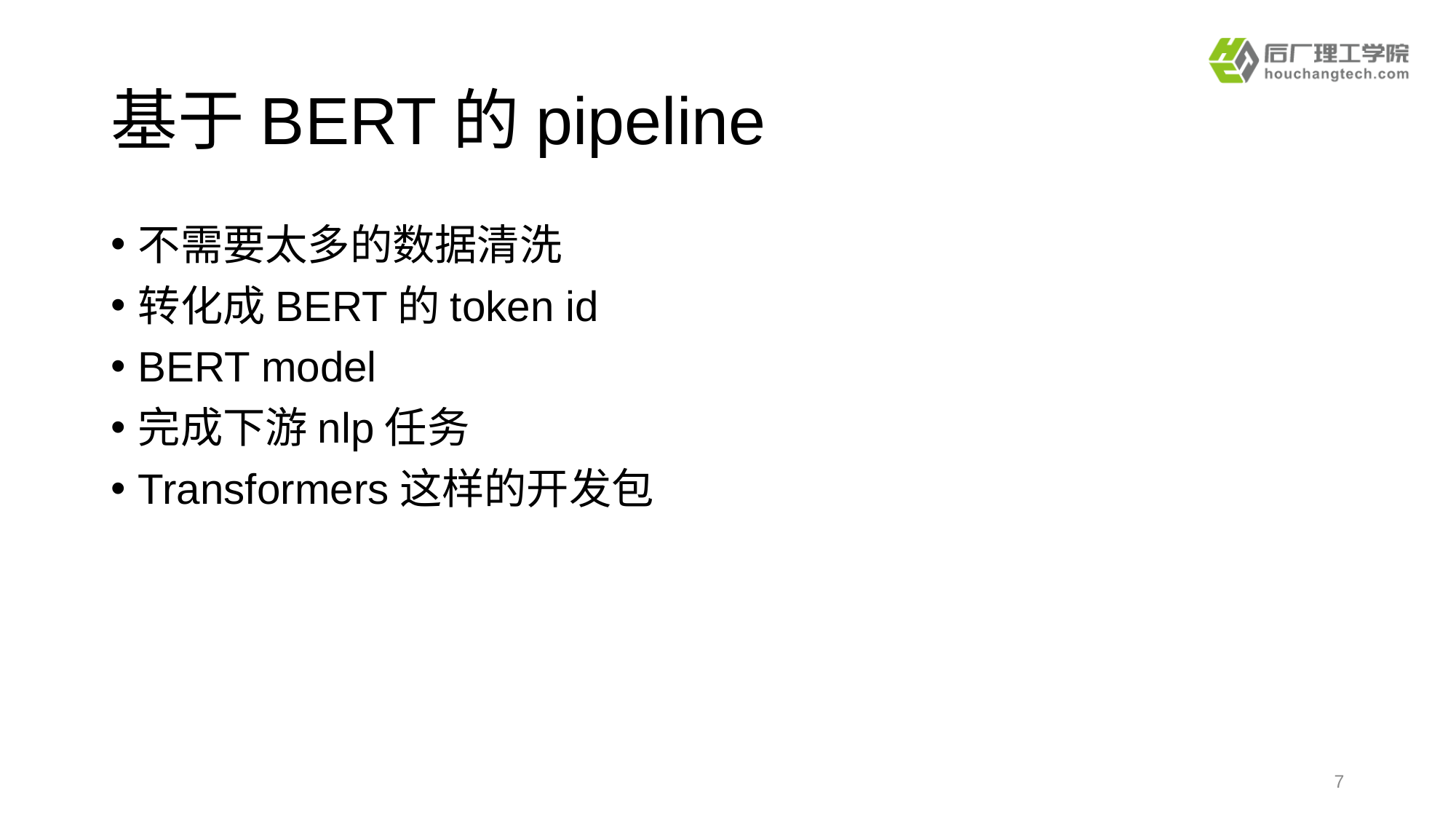

# 基于BERT的pipeline
不需要太多的数据清洗
转化成BERT的token id
BERT model
完成下游nlp任务
Transformers这样的开发包
7